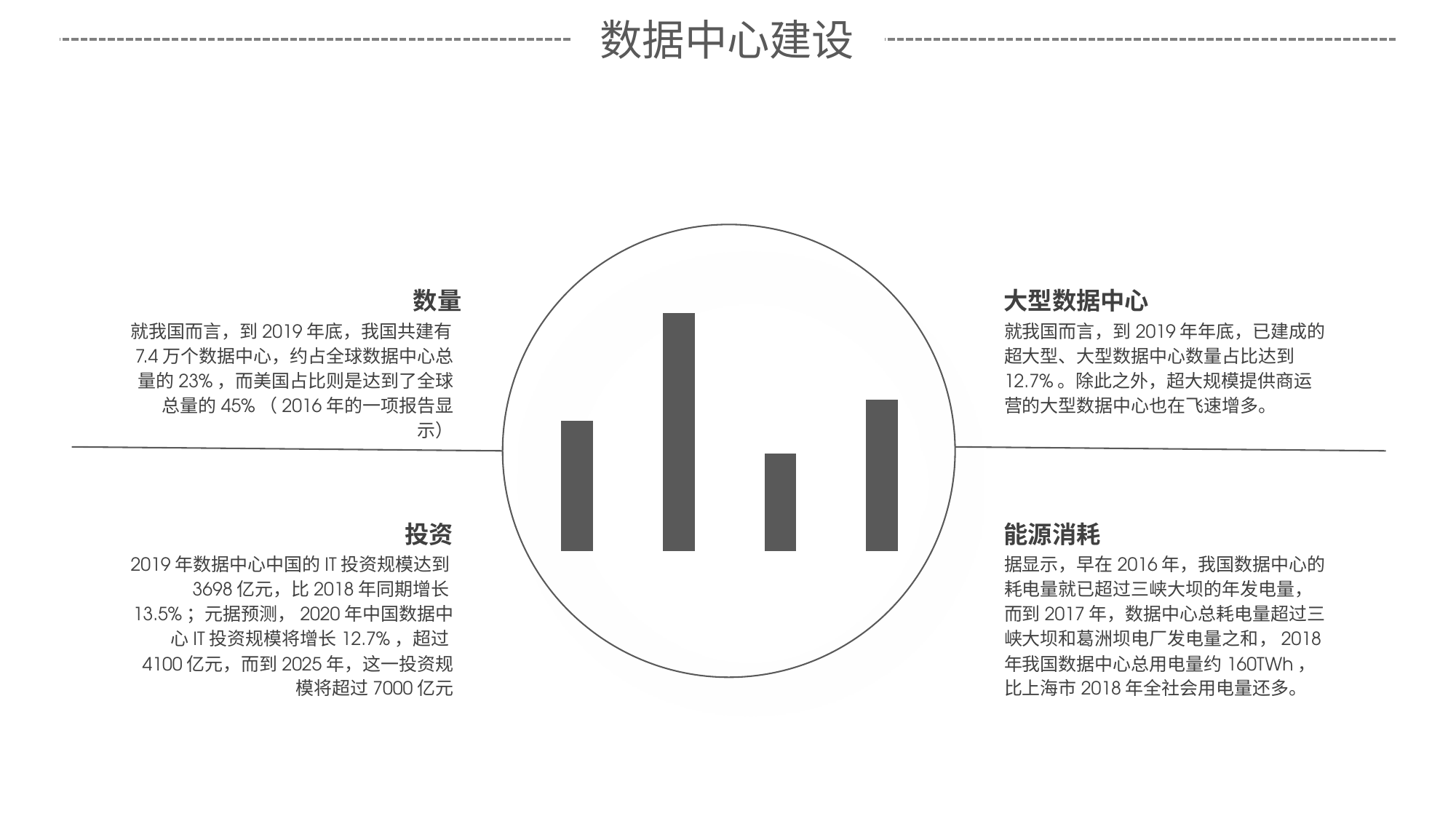

数据中心建设

大型数据中心
就我国而言，到2019年年底，已建成的超大型、大型数据中心数量占比达到12.7%。除此之外，超大规模提供商运营的大型数据中心也在飞速增多。
数量
就我国而言，到2019年底，我国共建有7.4万个数据中心，约占全球数据中心总量的23%，而美国占比则是达到了全球总量的45%（2016年的一项报告显示）

### Chart

| Category | 系列 2 |
|---|---|
| 类别 1 | 2.4 |
| 类别 2 | 4.4 |
| 类别 3 | 1.8 |
| 类别 4 | 2.8 |
投资
2019年数据中心中国的IT投资规模达到3698亿元，比2018年同期增长13.5%；元据预测，2020年中国数据中心IT投资规模将增长12.7%，超过4100亿元，而到2025年，这一投资规模将超过7000亿元
能源消耗
据显示，早在2016年，我国数据中心的耗电量就已超过三峡大坝的年发电量，而到2017年，数据中心总耗电量超过三峡大坝和葛洲坝电厂发电量之和，2018年我国数据中心总用电量约160TWh，比上海市2018年全社会用电量还多。